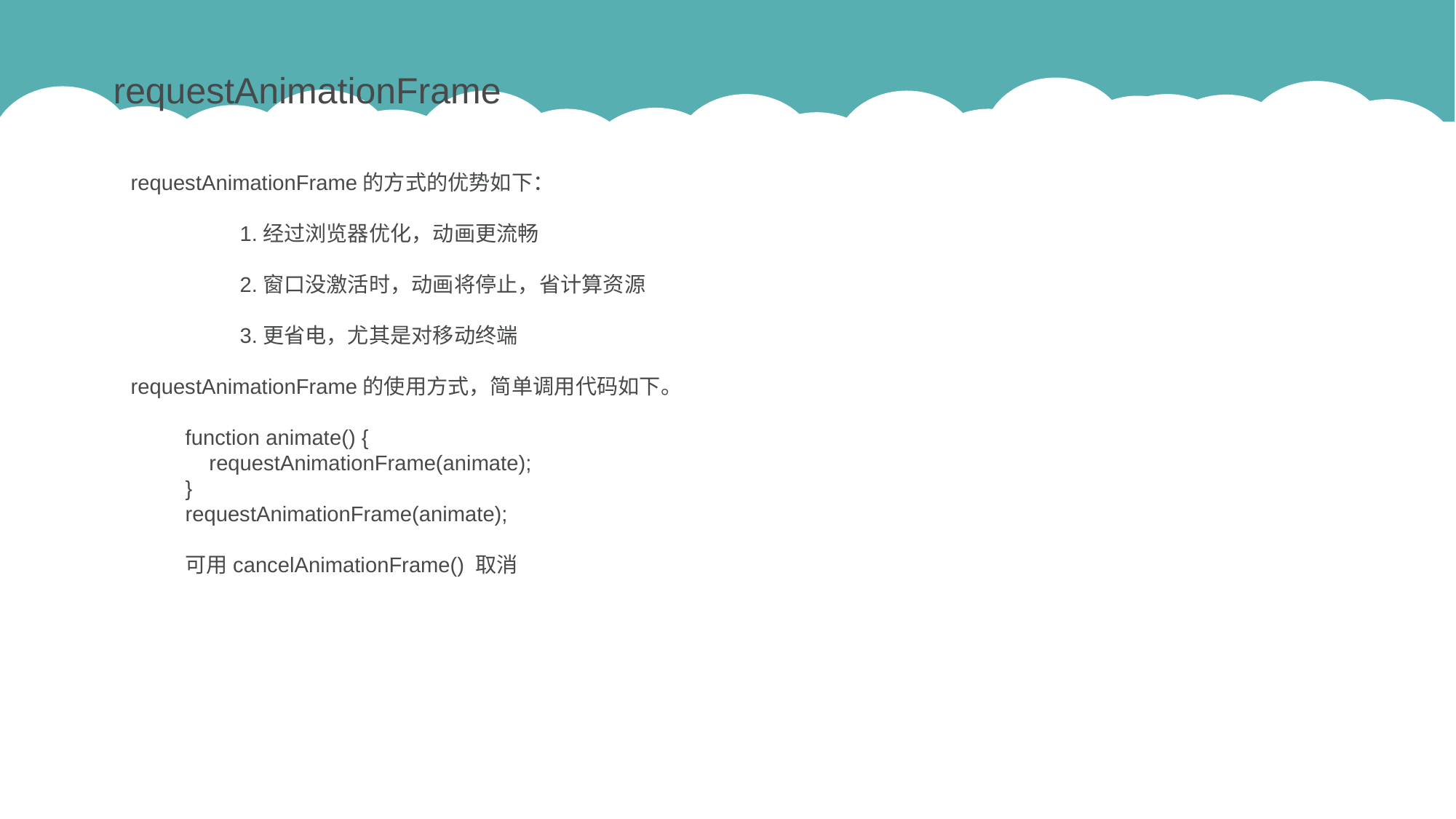

requestAnimationFrame
requestAnimationFrame的方式的优势如下：

	1.经过浏览器优化，动画更流畅

	2.窗口没激活时，动画将停止，省计算资源

	3.更省电，尤其是对移动终端

requestAnimationFrame的使用方式，简单调用代码如下。

function animate() {
    requestAnimationFrame(animate);
}
requestAnimationFrame(animate);

可用cancelAnimationFrame() 取消